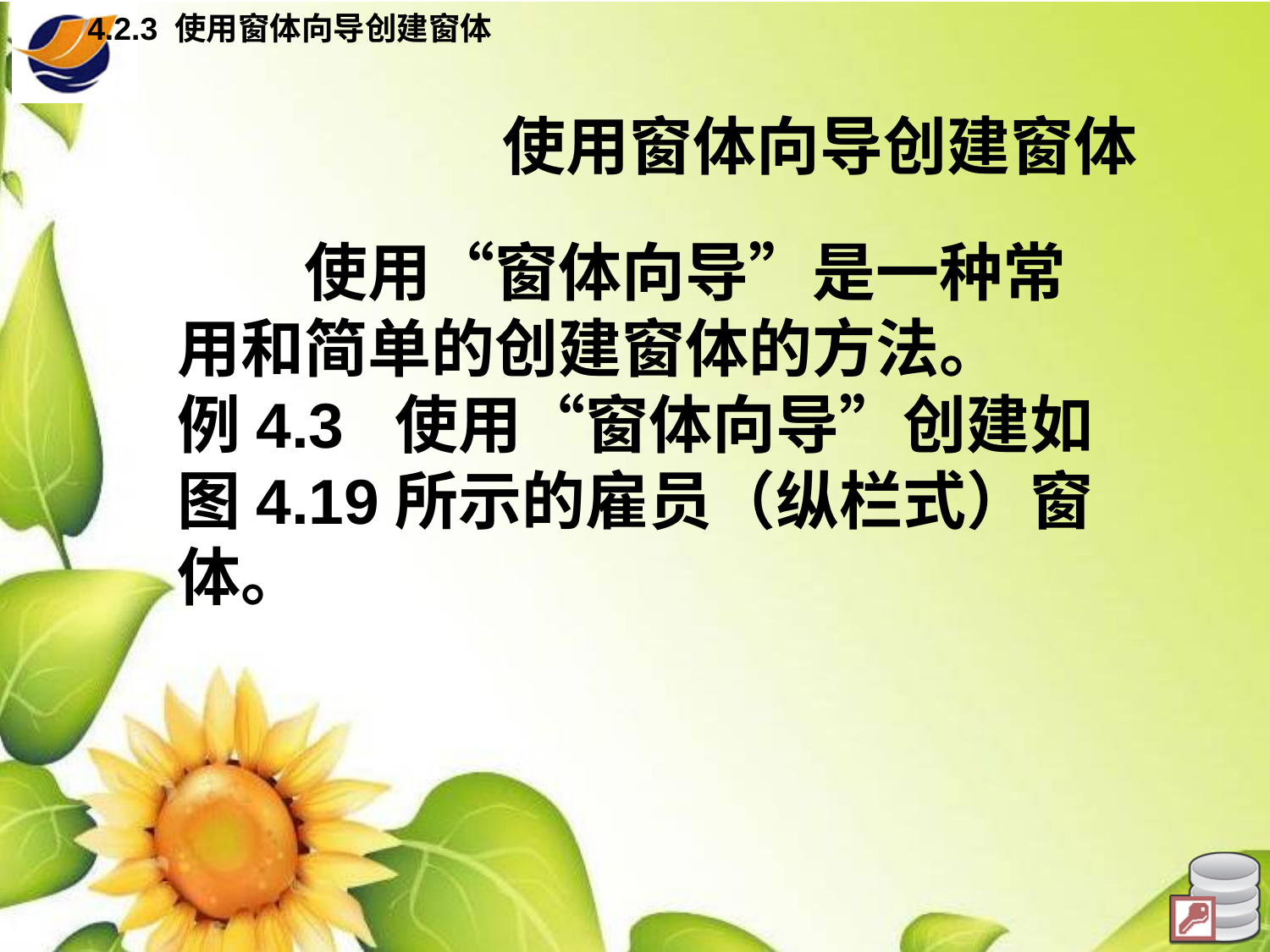

4.2.3 使用窗体向导创建窗体
# 使用窗体向导创建窗体
	使用“窗体向导”是一种常用和简单的创建窗体的方法。
例4.3  使用“窗体向导”创建如图4.19所示的雇员（纵栏式）窗体。